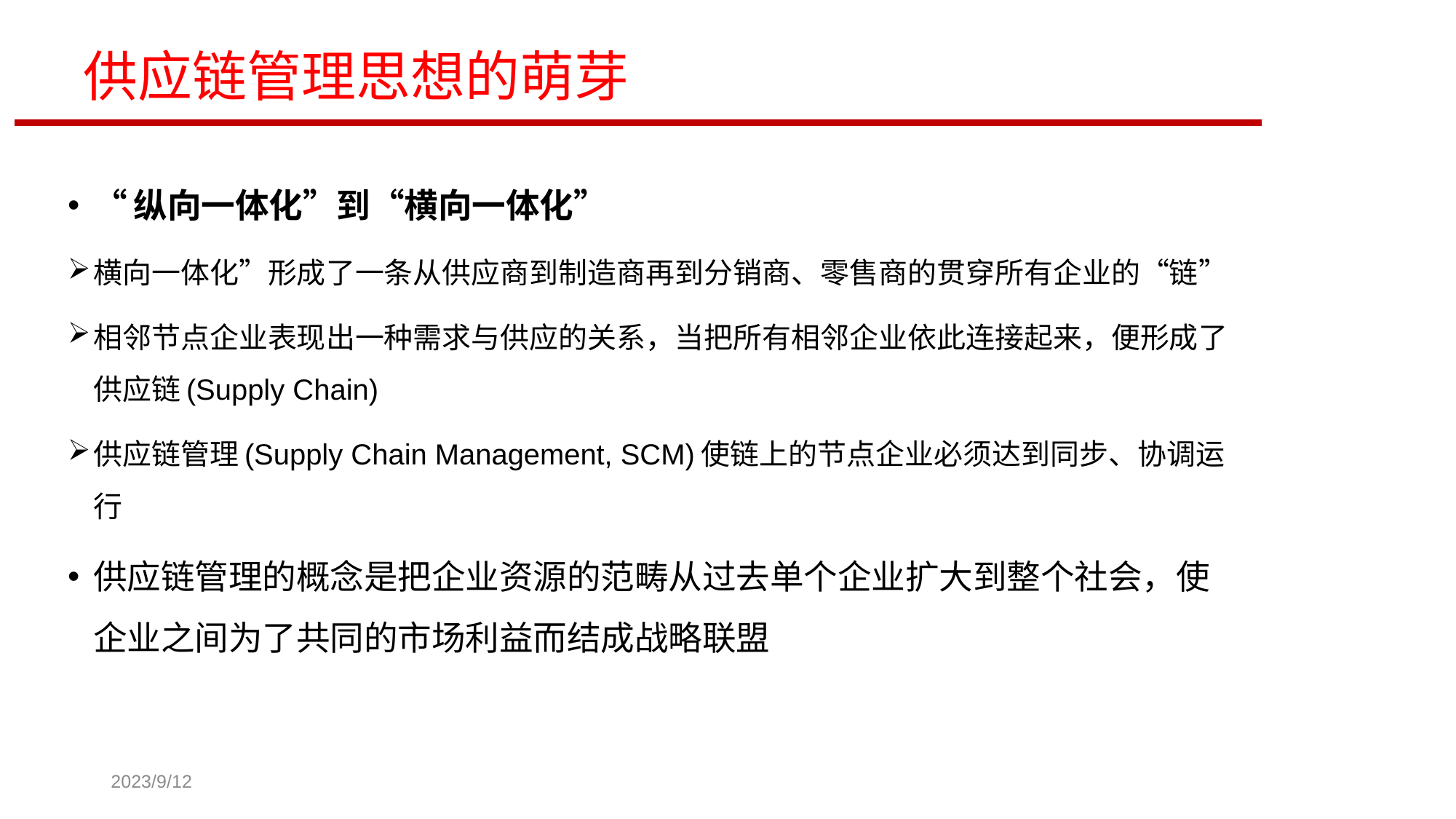

# 供应链管理思想的萌芽
“纵向一体化”到“横向一体化”
横向一体化”形成了一条从供应商到制造商再到分销商、零售商的贯穿所有企业的“链”
相邻节点企业表现出一种需求与供应的关系，当把所有相邻企业依此连接起来，便形成了供应链(Supply Chain)
供应链管理(Supply Chain Management, SCM)使链上的节点企业必须达到同步、协调运行
供应链管理的概念是把企业资源的范畴从过去单个企业扩大到整个社会，使企业之间为了共同的市场利益而结成战略联盟
2023/9/12